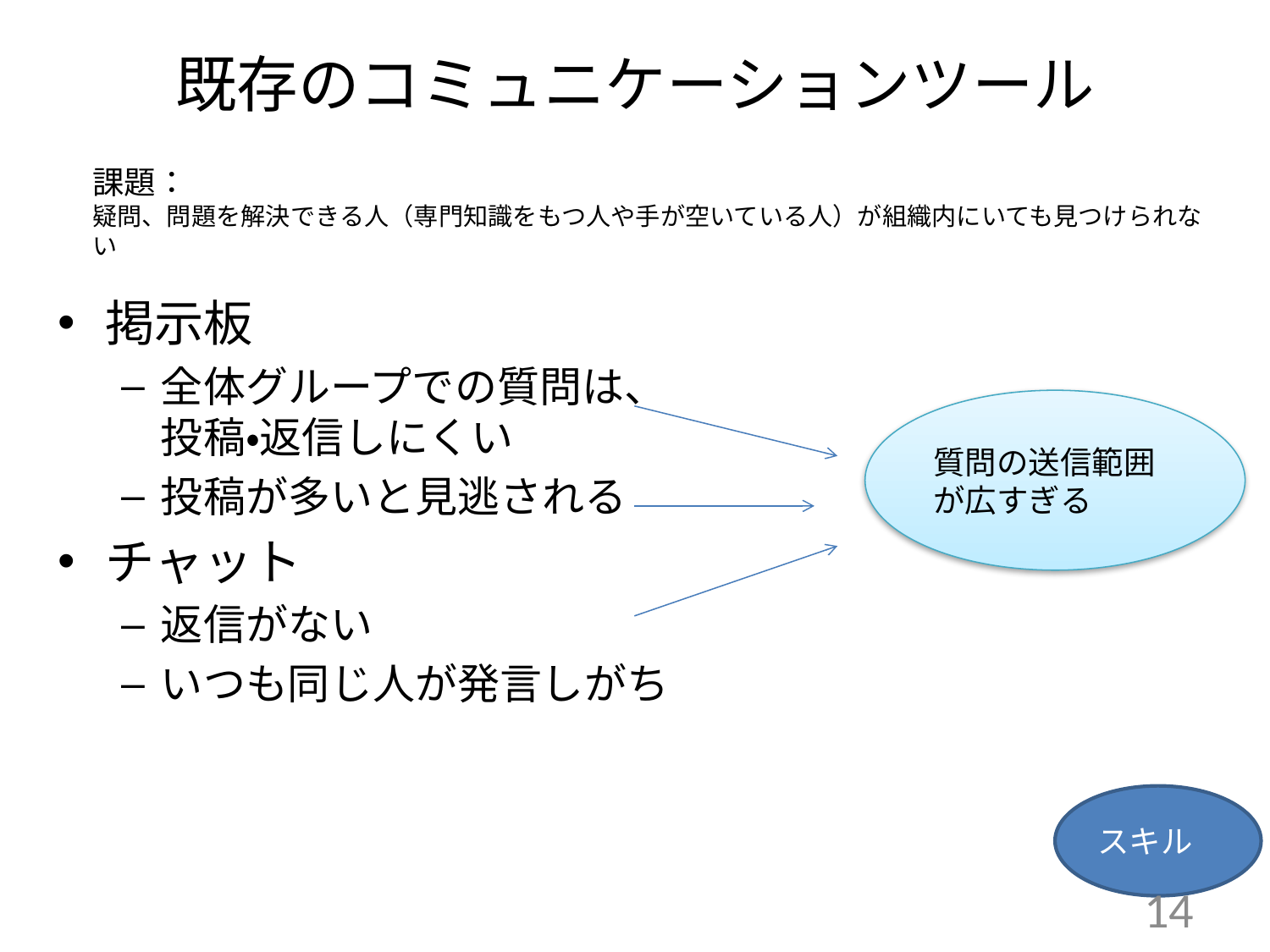

# 既存のコミュニケーションツール
課題：
疑問、問題を解決できる人（専門知識をもつ人や手が空いている人）が組織内にいても見つけられない
掲示板
全体グループでの質問は、
投稿・返信しにくい
投稿が多いと見逃される
チャット
返信がない
いつも同じ人が発言しがち
質問の送信範囲が広すぎる
スキル
14